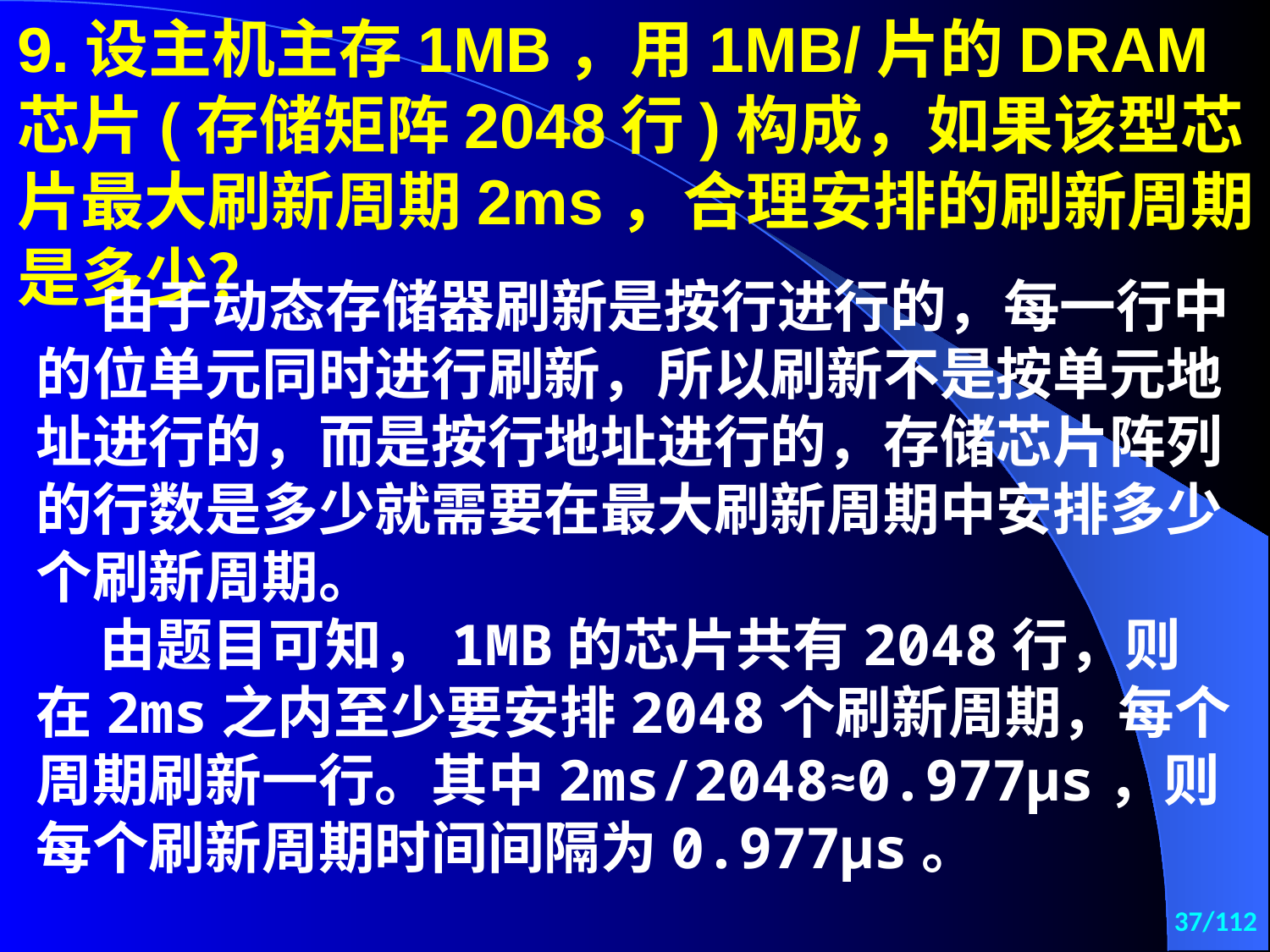

9.设主机主存1MB，用1MB/片的DRAM芯片(存储矩阵2048行)构成，如果该型芯片最大刷新周期2ms，合理安排的刷新周期是多少？
由于动态存储器刷新是按行进行的，每一行中的位单元同时进行刷新，所以刷新不是按单元地址进行的，而是按行地址进行的，存储芯片阵列的行数是多少就需要在最大刷新周期中安排多少个刷新周期。
由题目可知，1MB的芯片共有2048行，则在2ms之内至少要安排2048个刷新周期，每个周期刷新一行。其中2ms/2048≈0.977μs，则每个刷新周期时间间隔为0.977μs。
37/112